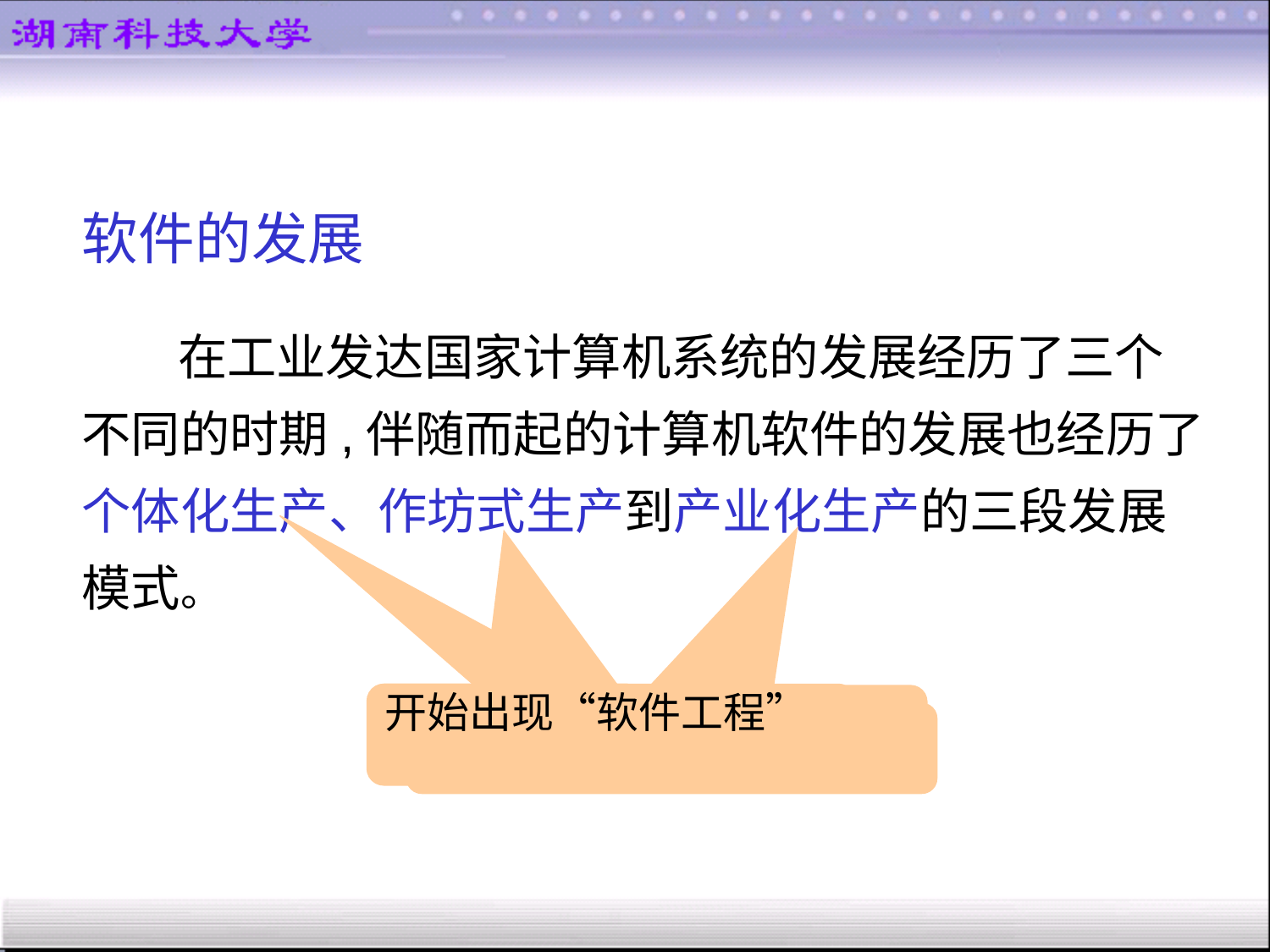

软件的发展

         在工业发达国家计算机系统的发展经历了三个不同的时期,伴随而起的计算机软件的发展也经历了个体化生产、作坊式生产到产业化生产的三段发展模式。
开始出现“软件工程”

软件作坊－－软件危机

程序规模小、软件设计是一个隐含过程